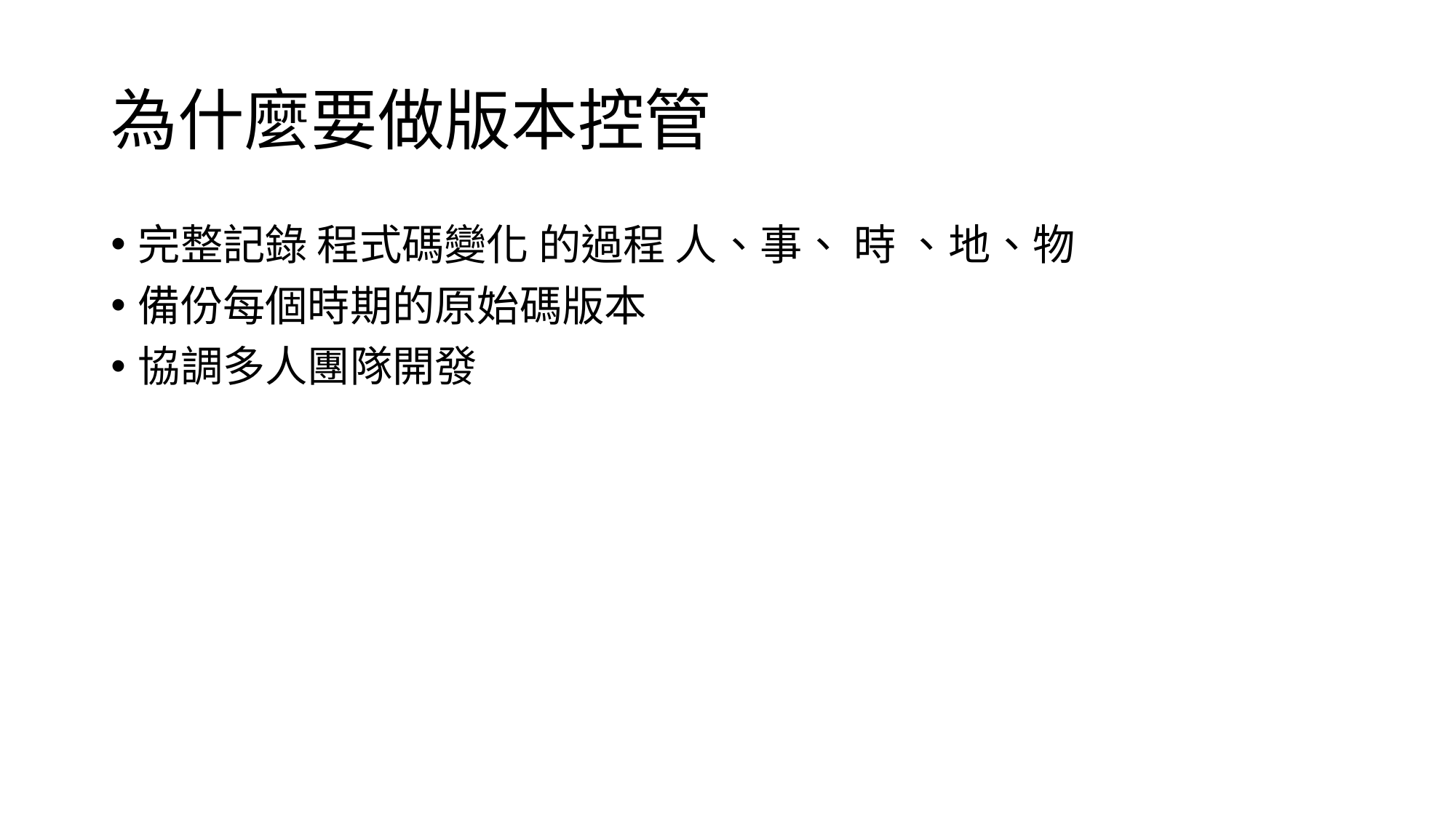

# 為什麼要做版本控管
完整記錄 程式碼變化 的過程 人、事、 時 、地、物
備份每個時期的原始碼版本
協調多人團隊開發